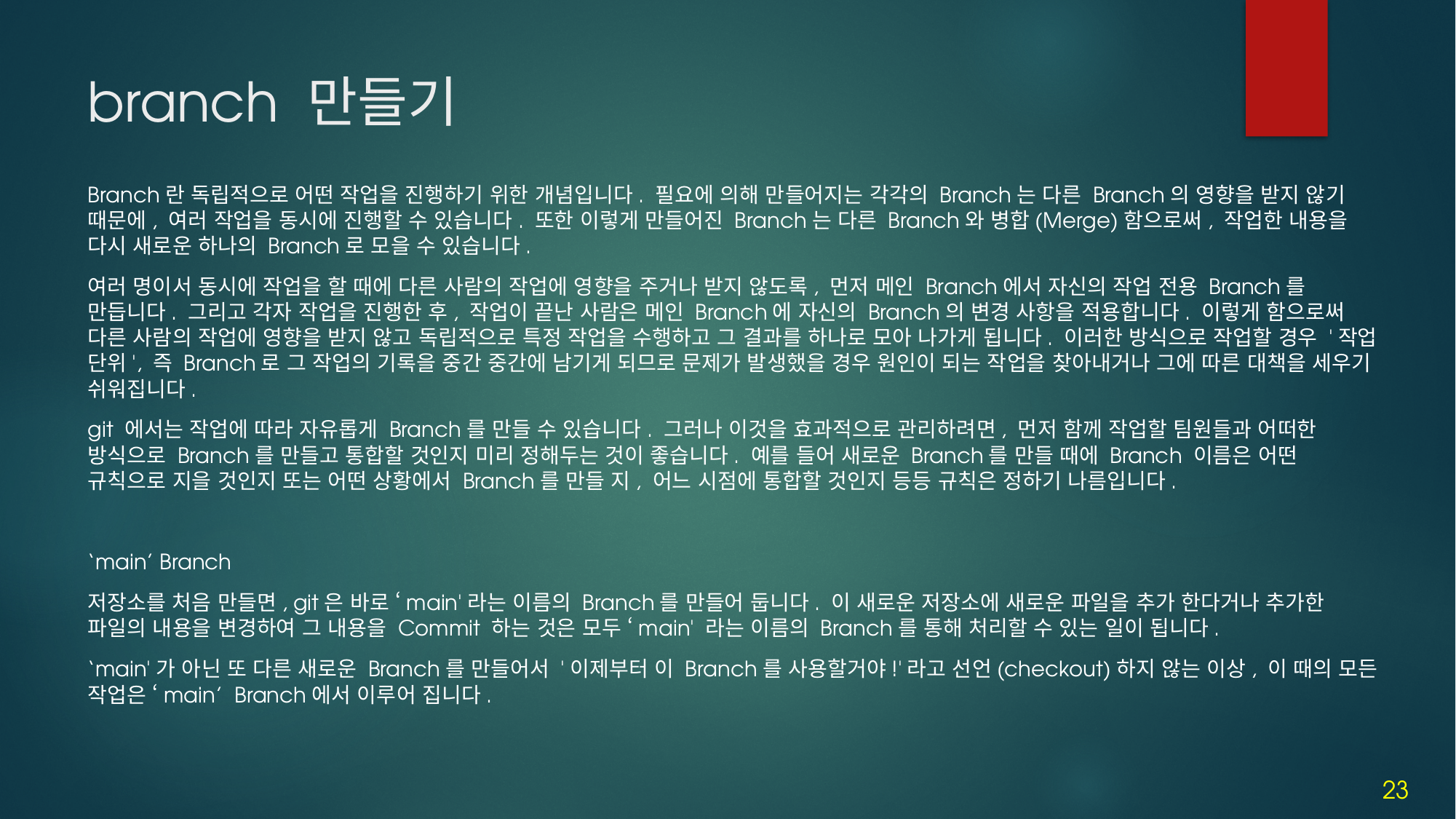

# branch 만들기
Branch란 독립적으로 어떤 작업을 진행하기 위한 개념입니다. 필요에 의해 만들어지는 각각의 Branch는 다른 Branch의 영향을 받지 않기 때문에, 여러 작업을 동시에 진행할 수 있습니다. 또한 이렇게 만들어진 Branch는 다른 Branch와 병합(Merge)함으로써, 작업한 내용을 다시 새로운 하나의 Branch로 모을 수 있습니다.
여러 명이서 동시에 작업을 할 때에 다른 사람의 작업에 영향을 주거나 받지 않도록, 먼저 메인 Branch에서 자신의 작업 전용 Branch를 만듭니다. 그리고 각자 작업을 진행한 후, 작업이 끝난 사람은 메인 Branch에 자신의 Branch의 변경 사항을 적용합니다. 이렇게 함으로써 다른 사람의 작업에 영향을 받지 않고 독립적으로 특정 작업을 수행하고 그 결과를 하나로 모아 나가게 됩니다. 이러한 방식으로 작업할 경우 '작업 단위', 즉 Branch로 그 작업의 기록을 중간 중간에 남기게 되므로 문제가 발생했을 경우 원인이 되는 작업을 찾아내거나 그에 따른 대책을 세우기 쉬워집니다.
git 에서는 작업에 따라 자유롭게 Branch를 만들 수 있습니다. 그러나 이것을 효과적으로 관리하려면, 먼저 함께 작업할 팀원들과 어떠한 방식으로 Branch를 만들고 통합할 것인지 미리 정해두는 것이 좋습니다. 예를 들어 새로운 Branch를 만들 때에 Branch 이름은 어떤 규칙으로 지을 것인지 또는 어떤 상황에서 Branch를 만들 지, 어느 시점에 통합할 것인지 등등 규칙은 정하기 나름입니다.

‘main’ Branch
저장소를 처음 만들면, git은 바로 ‘main'라는 이름의 Branch를 만들어 둡니다. 이 새로운 저장소에 새로운 파일을 추가 한다거나 추가한 파일의 내용을 변경하여 그 내용을 Commit 하는 것은 모두 ‘main' 라는 이름의 Branch를 통해 처리할 수 있는 일이 됩니다.
‘main'가 아닌 또 다른 새로운 Branch를 만들어서 '이제부터 이 Branch를 사용할거야!'라고 선언(checkout)하지 않는 이상, 이 때의 모든 작업은 ‘main’  Branch에서 이루어 집니다.
23